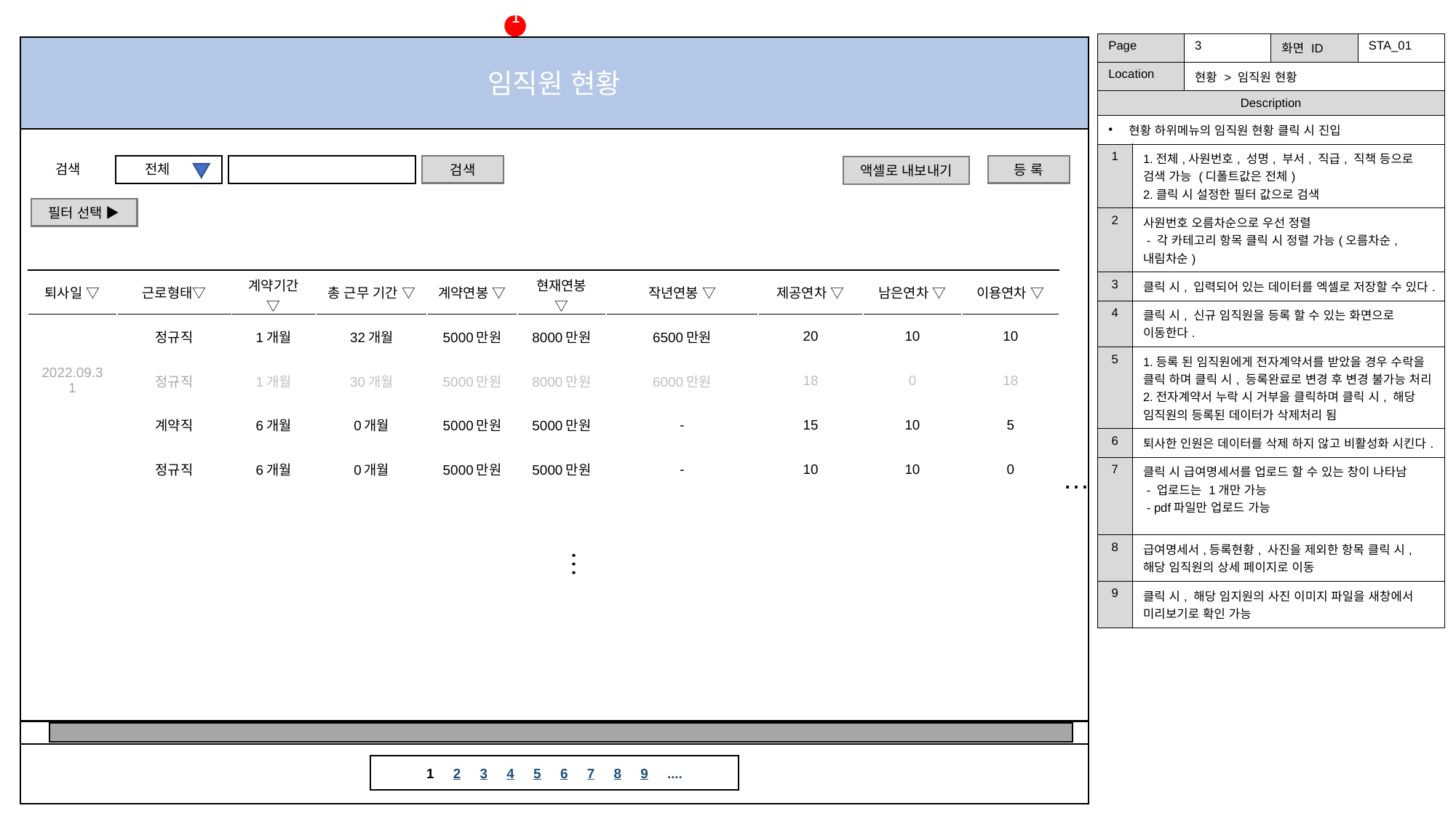

1
| Page |  | 3 | 화면 ID | STA\_01 |
| --- | --- | --- | --- | --- |
| Location |  | 현황 > 임직원 현황 |  |  |
| Description |  |  |  |  |
| 현황 하위메뉴의 임직원 현황 클릭 시 진입 |  |  |  |  |
| 1 | 1.전체,사원번호, 성명, 부서, 직급, 직책 등으로 검색 가능 (디폴트값은 전체) 2.클릭 시 설정한 필터 값으로 검색 |  |  |  |
| 2 | 사원번호 오름차순으로 우선 정렬 - 각 카테고리 항목 클릭 시 정렬 가능(오름차순, 내림차순) |  |  |  |
| 3 | 클릭 시, 입력되어 있는 데이터를 엑셀로 저장할 수 있다. |  |  |  |
| 4 | 클릭 시, 신규 임직원을 등록 할 수 있는 화면으로 이동한다. |  |  |  |
| 5 | 1.등록 된 임직원에게 전자계약서를 받았을 경우 수락을 클릭 하며 클릭 시, 등록완료로 변경 후 변경 불가능 처리 2.전자계약서 누락 시 거부을 클릭하며 클릭 시, 해당 임직원의 등록된 데이터가 삭제처리 됨 |  |  |  |
| 6 | 퇴사한 인원은 데이터를 삭제 하지 않고 비활성화 시킨다. |  |  |  |
| 7 | 클릭 시 급여명세서를 업로드 할 수 있는 창이 나타남 - 업로드는 1개만 가능 - pdf파일만 업로드 가능 |  |  |  |
| 8 | 급여명세서,등록현황, 사진을 제외한 항목 클릭 시,해당 임직원의 상세 페이지로 이동 |  |  |  |
| 9 | 클릭 시, 해당 임지원의 사진 이미지 파일을 새창에서 미리보기로 확인 가능 |  |  |  |
임직원 현황

검색
검색
등 록
    전체

액셀로 내보내기

필터 선택 ▶
| 퇴사일 ▽ | 근로형태▽ | 계약기간 ▽ | 총 근무 기간 ▽ | 계약연봉 ▽ | 현재연봉 ▽ | 작년연봉 ▽ | 제공연차 ▽ | 남은연차 ▽ | 이용연차 ▽ |
| --- | --- | --- | --- | --- | --- | --- | --- | --- | --- |
|  | 정규직 | 1개월 | 32개월 | 5000만원 | 8000만원 | 6500만원 | 20 | 10 | 10 |
| 2022.09.31 | 정규직 | 1개월 | 30개월 | 5000만원 | 8000만원 | 6000만원 | 18 | 0 | 18 |
|  | 계약직 | 6개월 | 0개월 | 5000만원 | 5000만원 | - | 15 | 10 | 5 |
|  | 정규직 | 6개월 | 0개월 | 5000만원 | 5000만원 | - | 10 | 10 | 0 |
|  |  |  |  |  |  |  |  |  |  |
|  |  |  |  |  |  |  |  |  |  |
|  |  |  |  |  |  |  |  |  |  |
|  |  |  |  |  |  |  |  |  |  |
|  |  |  |  |  |  |  |  |  |  |
…
…
…

1     2     3     4     5     6     7     8     9     ....